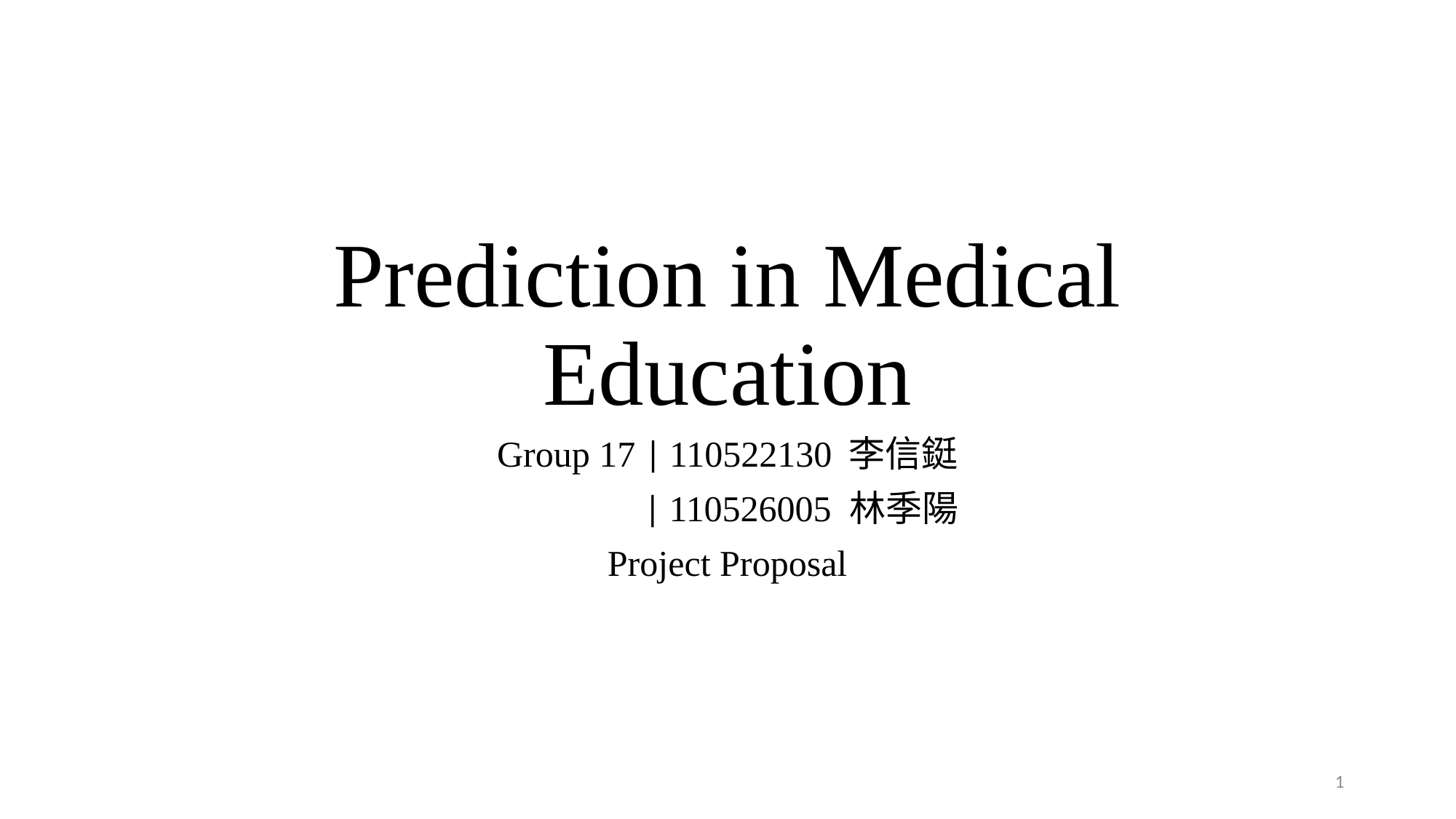

# Prediction in Medical Education
Group 17 | 110522130 李信鋌
                  | 110526005 林季陽
Project Proposal
1